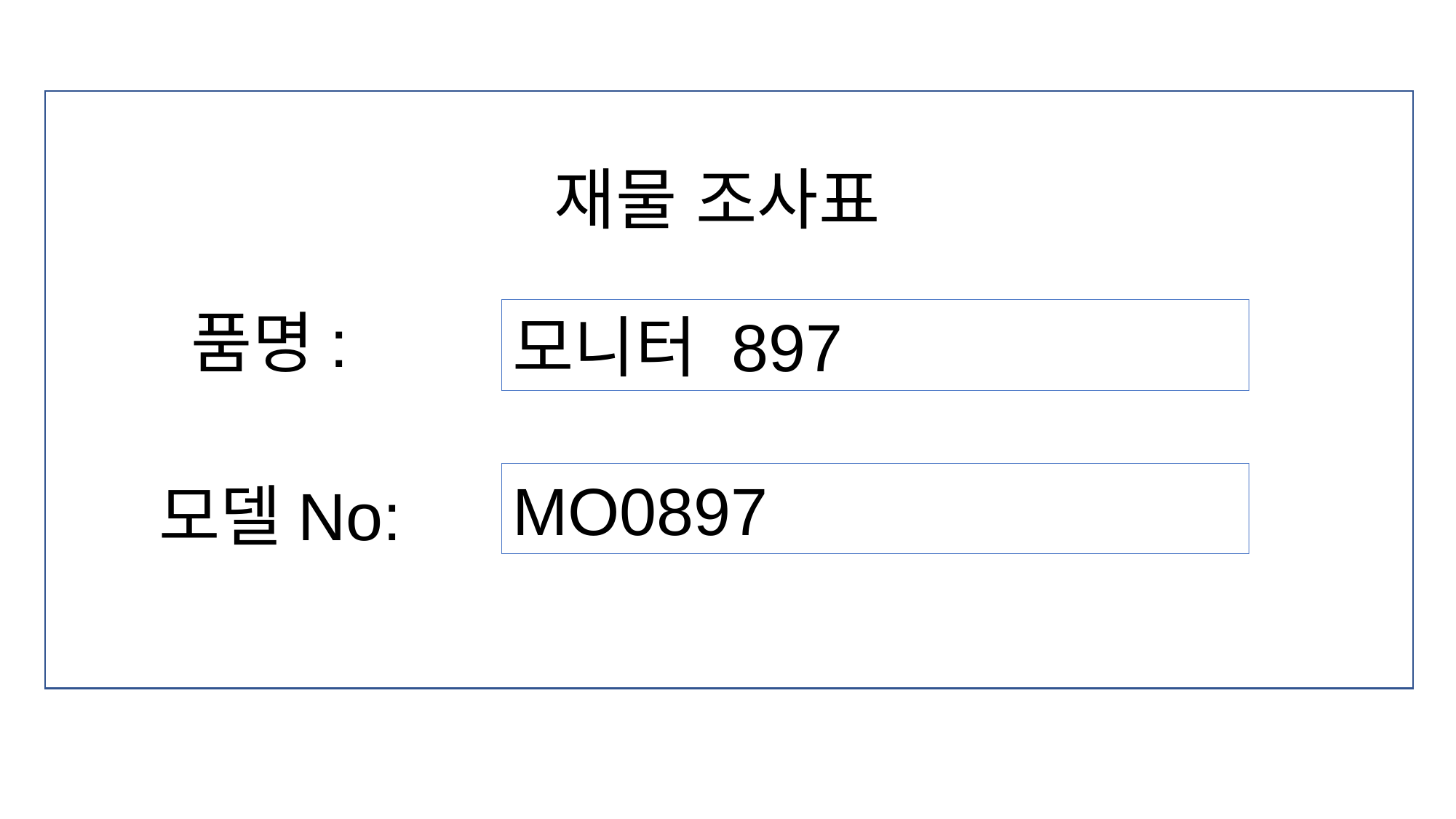

재물 조사표
품명:
모니터 897
MO0897
모델No: